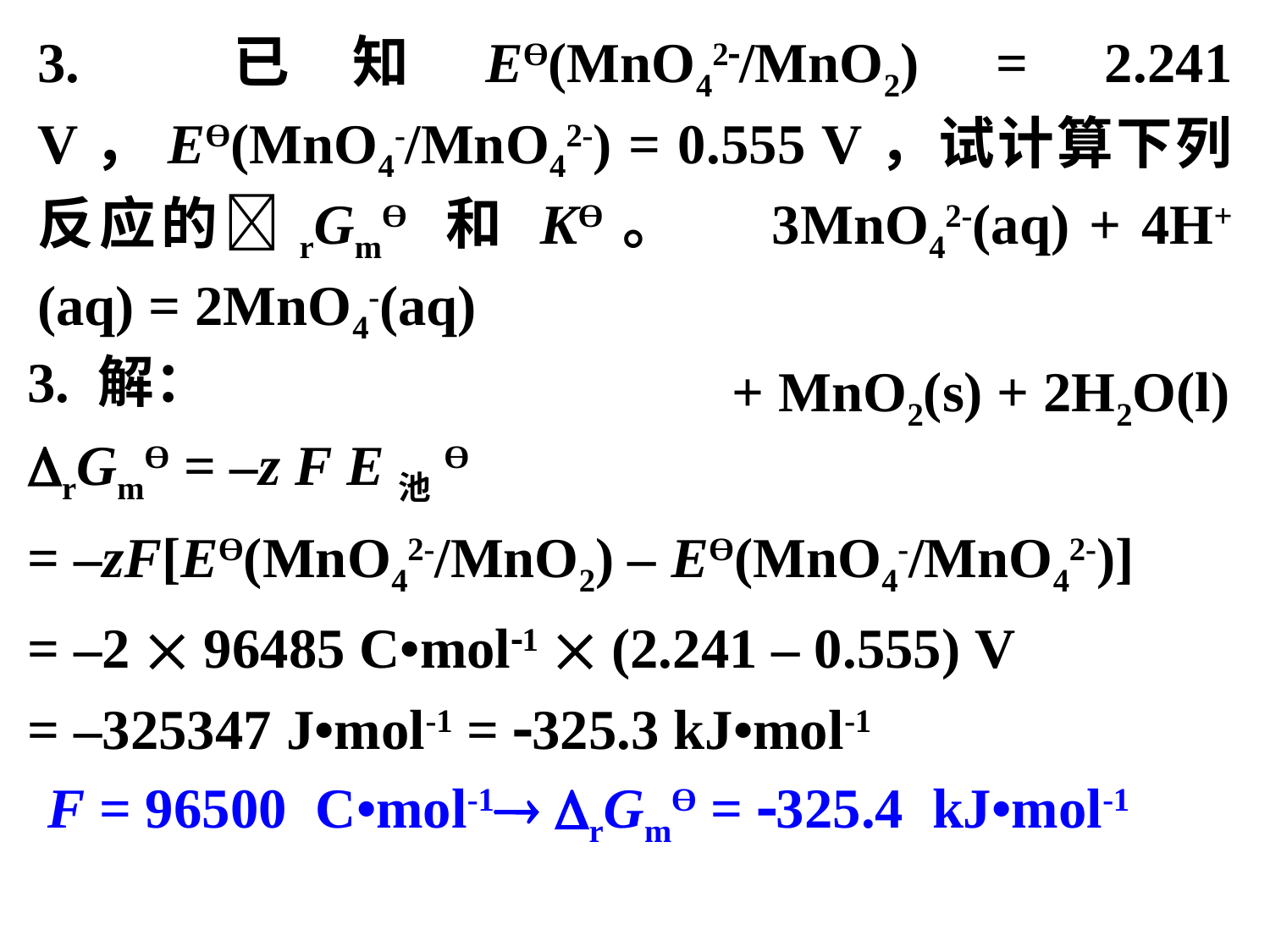

3. 已知EƟ(MnO42−/MnO2) = 2.241 V，EƟ(MnO4-/MnO42-) = 0.555 V，试计算下列反应的ΔrGmƟ 和 KƟ。    3MnO42-(aq) + 4H+(aq) = 2MnO4-(aq)
                                                 + MnO2(s) + 2H2O(l)
3. 解：
ΔrGmƟ = –z F E池Ɵ
= –zF[EƟ(MnO42-/MnO2) – EƟ(MnO4-/MnO42-)]
= –2 × 96485 C•mol−1 × (2.241 – 0.555) V
= –325347 J•mol-1 = −325.3 kJ•mol-1
F = 96500  C•mol-1→ ΔrGmƟ = −325.4  kJ•mol-1